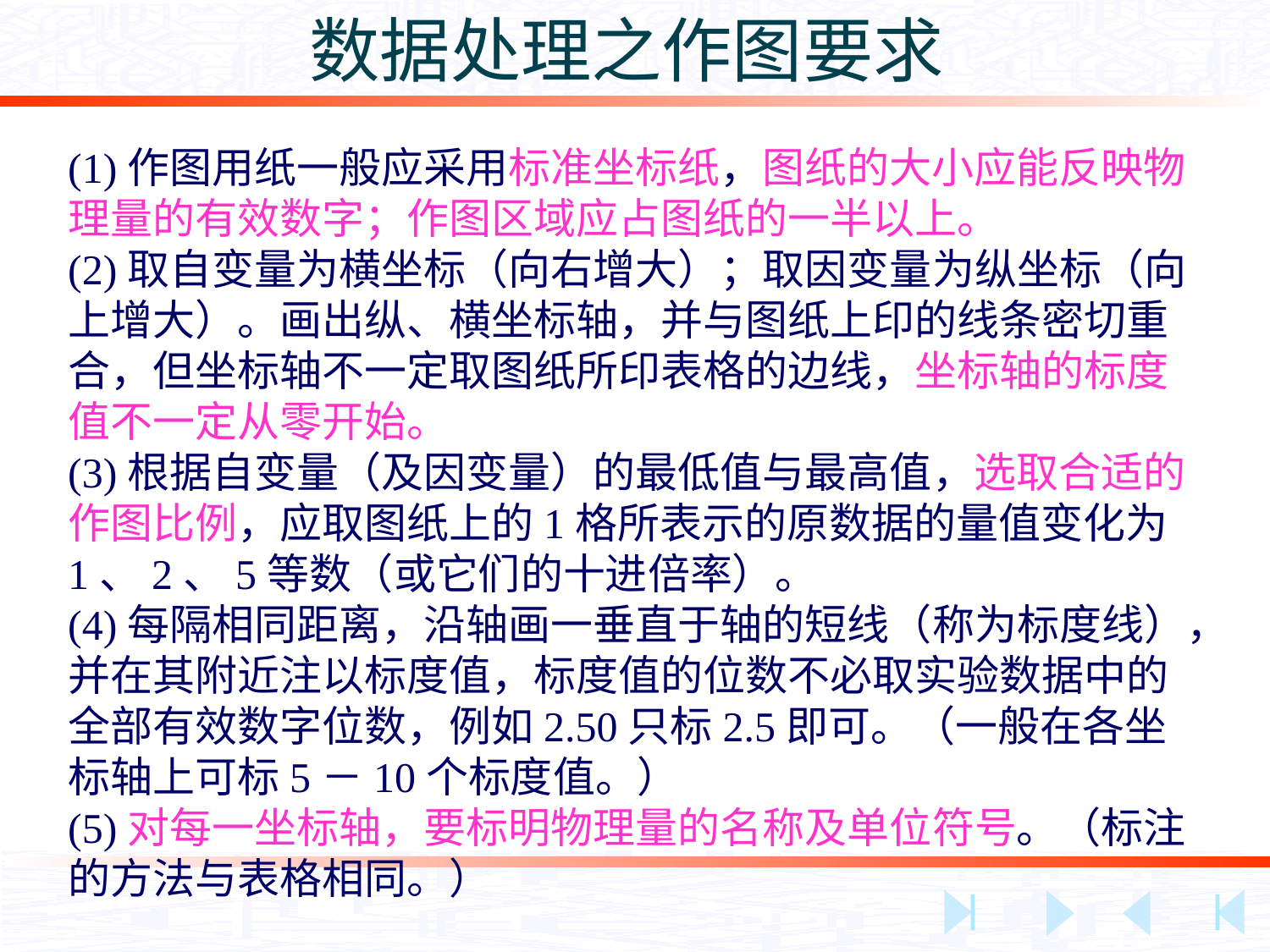

数据处理之作图要求
(1)作图用纸一般应采用标准坐标纸，图纸的大小应能反映物理量的有效数字；作图区域应占图纸的一半以上。
(2)取自变量为横坐标（向右增大）；取因变量为纵坐标（向上增大）。画出纵、横坐标轴，并与图纸上印的线条密切重合，但坐标轴不一定取图纸所印表格的边线，坐标轴的标度值不一定从零开始。
(3)根据自变量（及因变量）的最低值与最高值，选取合适的作图比例，应取图纸上的1格所表示的原数据的量值变化为1、2、5等数（或它们的十进倍率）。
(4)每隔相同距离，沿轴画一垂直于轴的短线（称为标度线），并在其附近注以标度值，标度值的位数不必取实验数据中的全部有效数字位数，例如2.50只标2.5即可。（一般在各坐标轴上可标5－10个标度值。）
(5)对每一坐标轴，要标明物理量的名称及单位符号。（标注的方法与表格相同。）